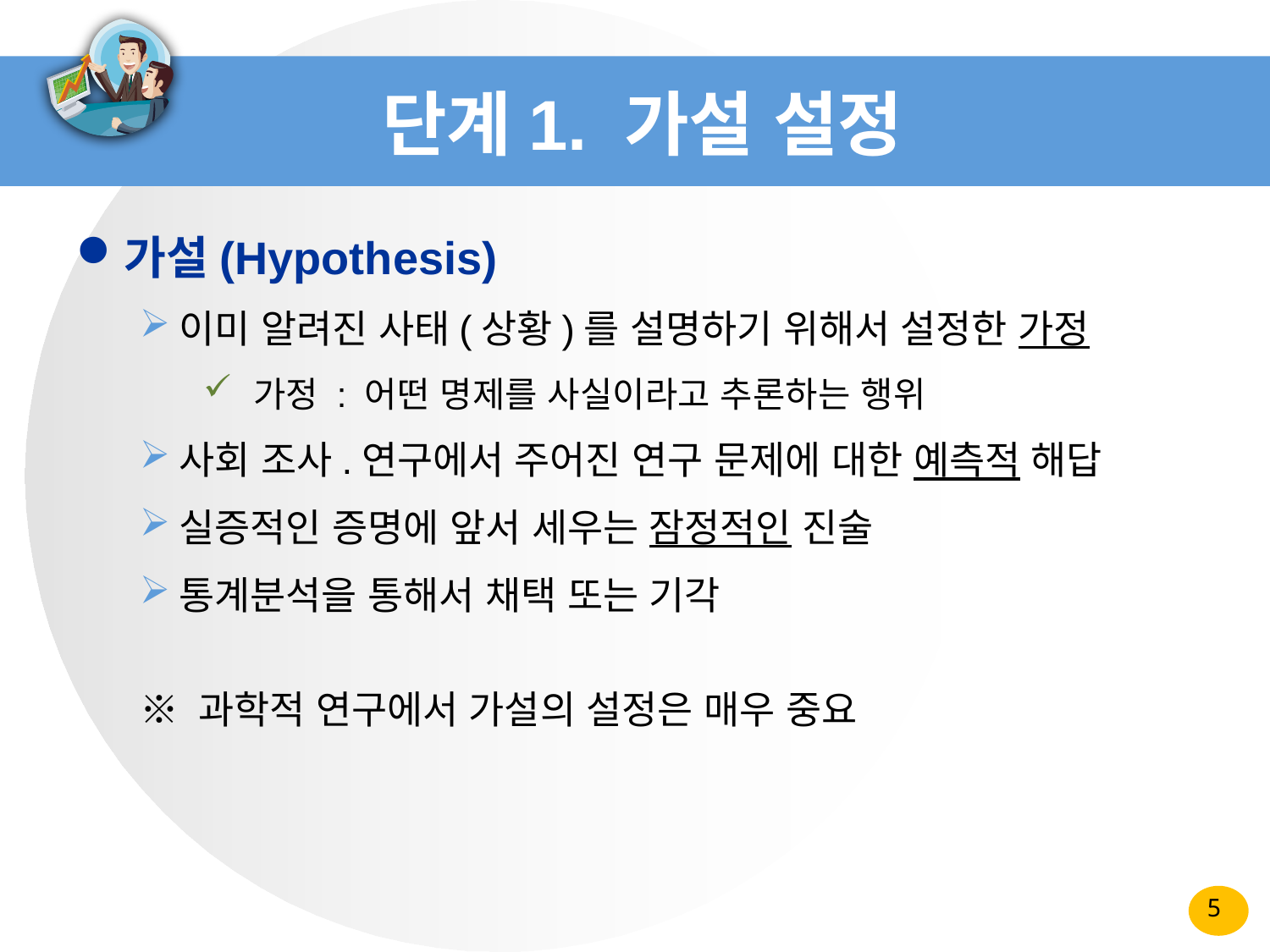

# 단계1. 가설 설정
가설(Hypothesis)
이미 알려진 사태(상황)를 설명하기 위해서 설정한 가정
 가정 : 어떤 명제를 사실이라고 추론하는 행위
사회 조사.연구에서 주어진 연구 문제에 대한 예측적 해답
실증적인 증명에 앞서 세우는 잠정적인 진술
통계분석을 통해서 채택 또는 기각

※ 과학적 연구에서 가설의 설정은 매우 중요

5